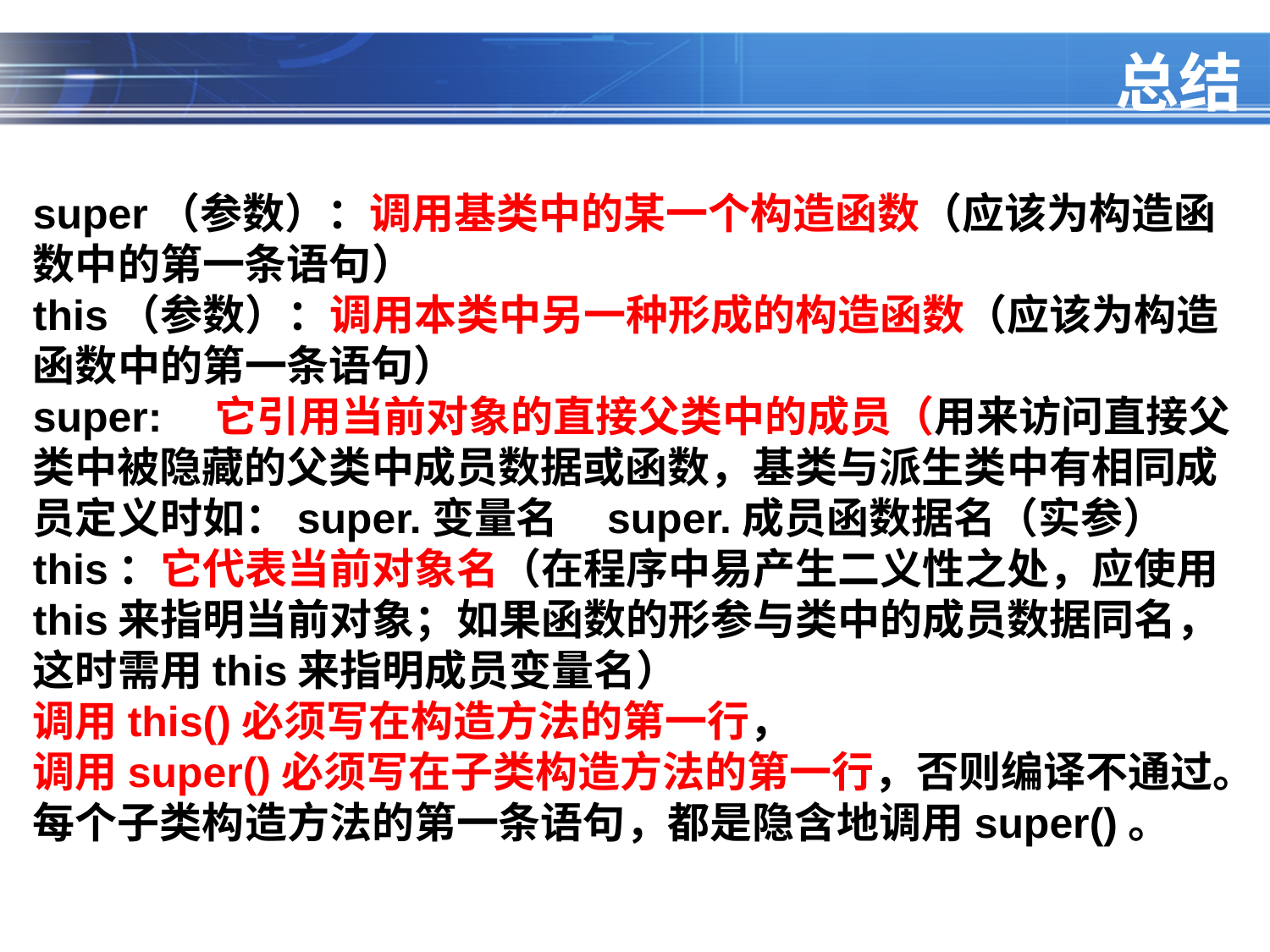

# 总结
super（参数）：调用基类中的某一个构造函数（应该为构造函数中的第一条语句）
this（参数）：调用本类中另一种形成的构造函数（应该为构造函数中的第一条语句）
super:　它引用当前对象的直接父类中的成员（用来访问直接父类中被隐藏的父类中成员数据或函数，基类与派生类中有相同成员定义时如：super.变量名    super.成员函数据名（实参）
this：它代表当前对象名（在程序中易产生二义性之处，应使用this来指明当前对象；如果函数的形参与类中的成员数据同名，这时需用this来指明成员变量名）
调用this()必须写在构造方法的第一行，
调用super()必须写在子类构造方法的第一行，否则编译不通过。每个子类构造方法的第一条语句，都是隐含地调用super()。